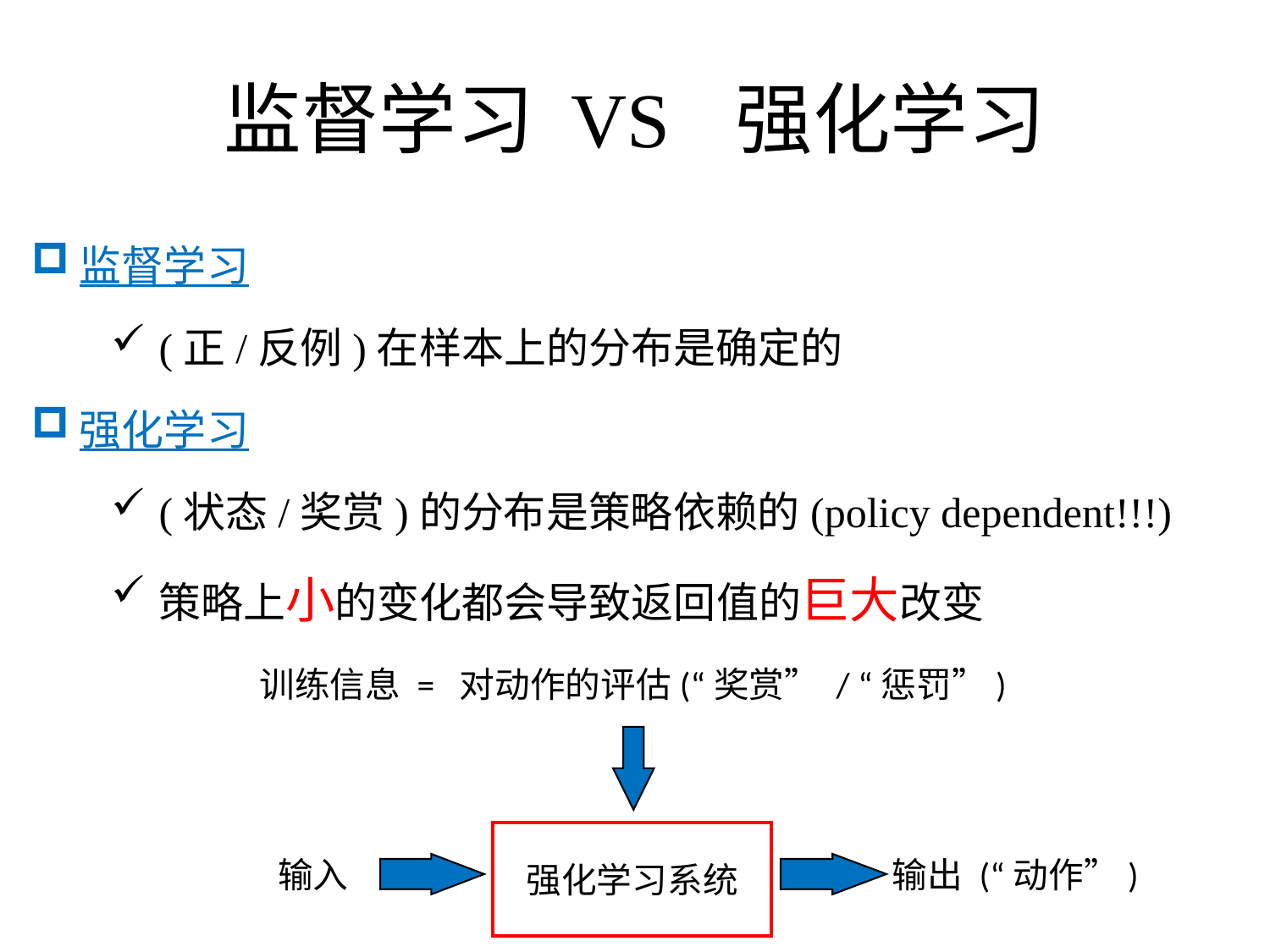

# 监督学习 VS 强化学习
监督学习
(正/反例)在样本上的分布是确定的
强化学习
(状态/奖赏)的分布是策略依赖的(policy dependent!!!)
策略上小的变化都会导致返回值的巨大改变

训练信息 =  对动作的评估(“奖赏” / “惩罚”)

强化学习系统
输入
输出 (“动作”)